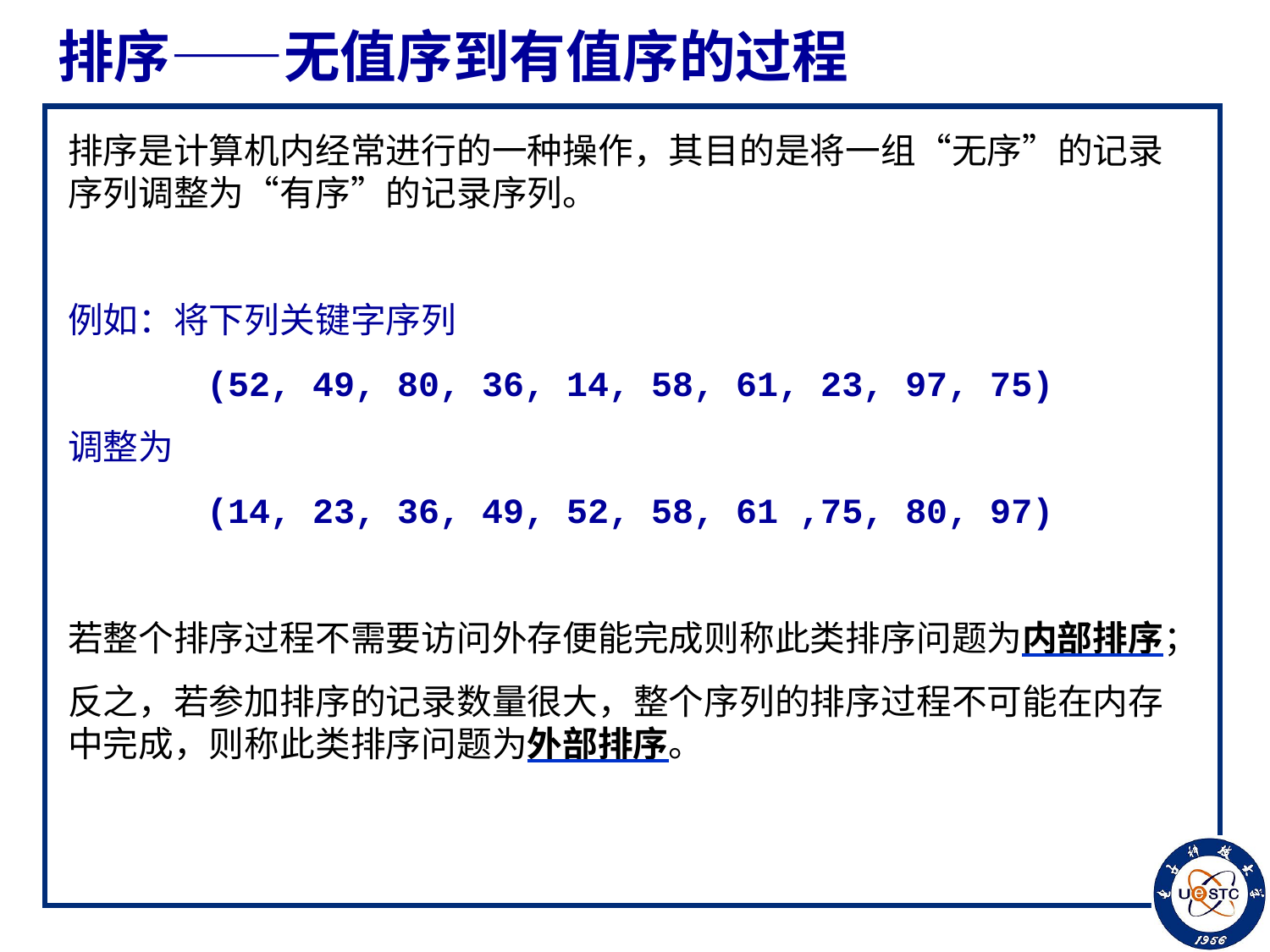

# 排序——无值序到有值序的过程
排序是计算机内经常进行的一种操作，其目的是将一组“无序”的记录序列调整为“有序”的记录序列。

例如：将下列关键字序列
(52, 49, 80, 36, 14, 58, 61, 23, 97, 75)
调整为
(14, 23, 36, 49, 52, 58, 61 ,75, 80, 97)

若整个排序过程不需要访问外存便能完成则称此类排序问题为内部排序；
反之，若参加排序的记录数量很大，整个序列的排序过程不可能在内存中完成，则称此类排序问题为外部排序。